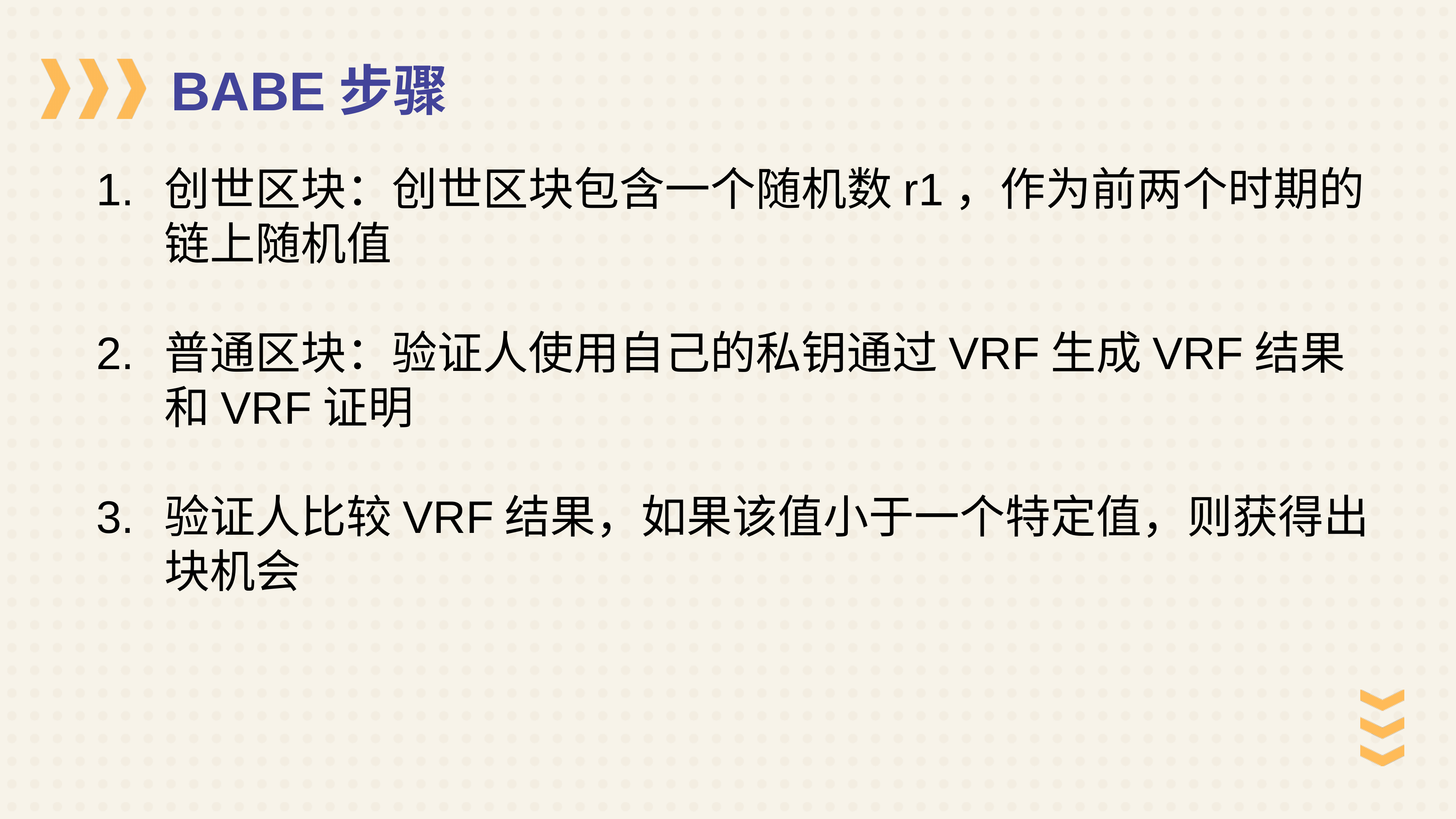

BABE步骤
创世区块：创世区块包含一个随机数r1，作为前两个时期的链上随机值

普通区块：验证人使用自己的私钥通过VRF生成VRF结果和VRF证明

验证人比较VRF结果，如果该值小于一个特定值，则获得出块机会